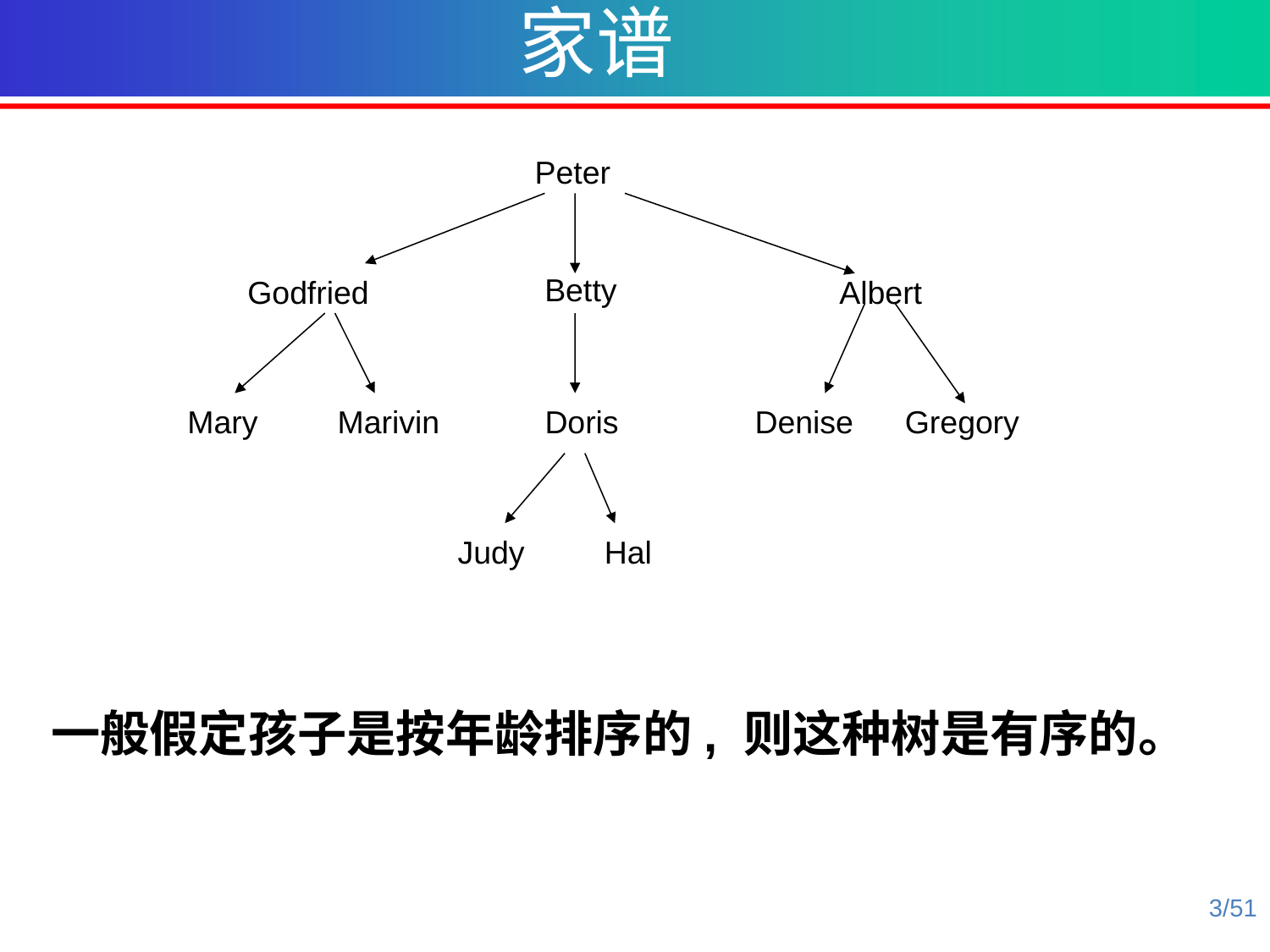

家谱
Peter

Betty
Godfried
Albert

Mary
Marivin
Doris
Denise
Gregory

Judy
Hal
一般假定孩子是按年龄排序的, 则这种树是有序的。
3/51